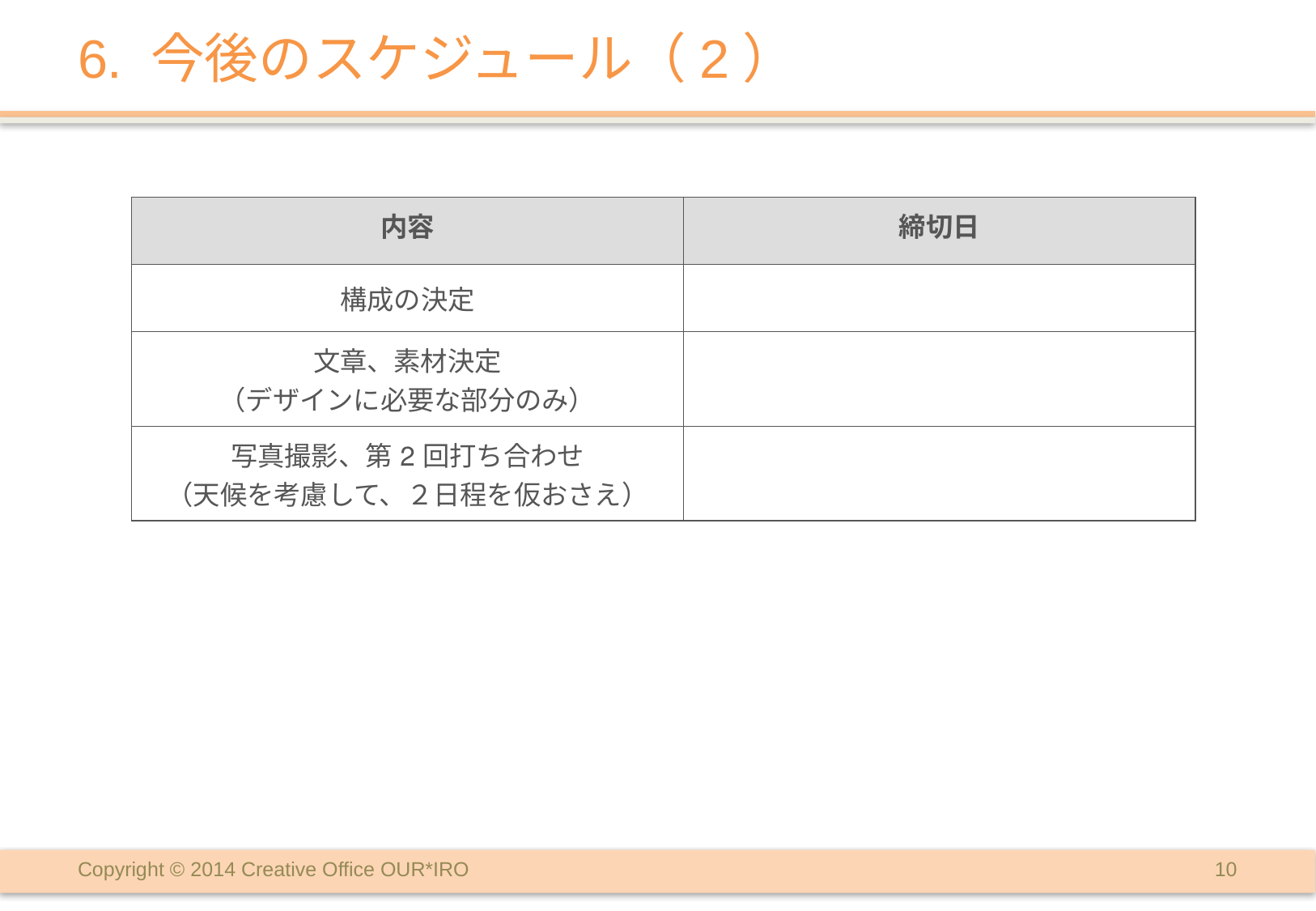

# 6. 今後のスケジュール（2）
| 内容 | 締切日 |
| --- | --- |
| 構成の決定 |  |
| 文章、素材決定 （デザインに必要な部分のみ） |  |
| 写真撮影、第2回打ち合わせ （天候を考慮して、２日程を仮おさえ） |  |
Copyright © 2014 Creative Office OUR*IRO
10